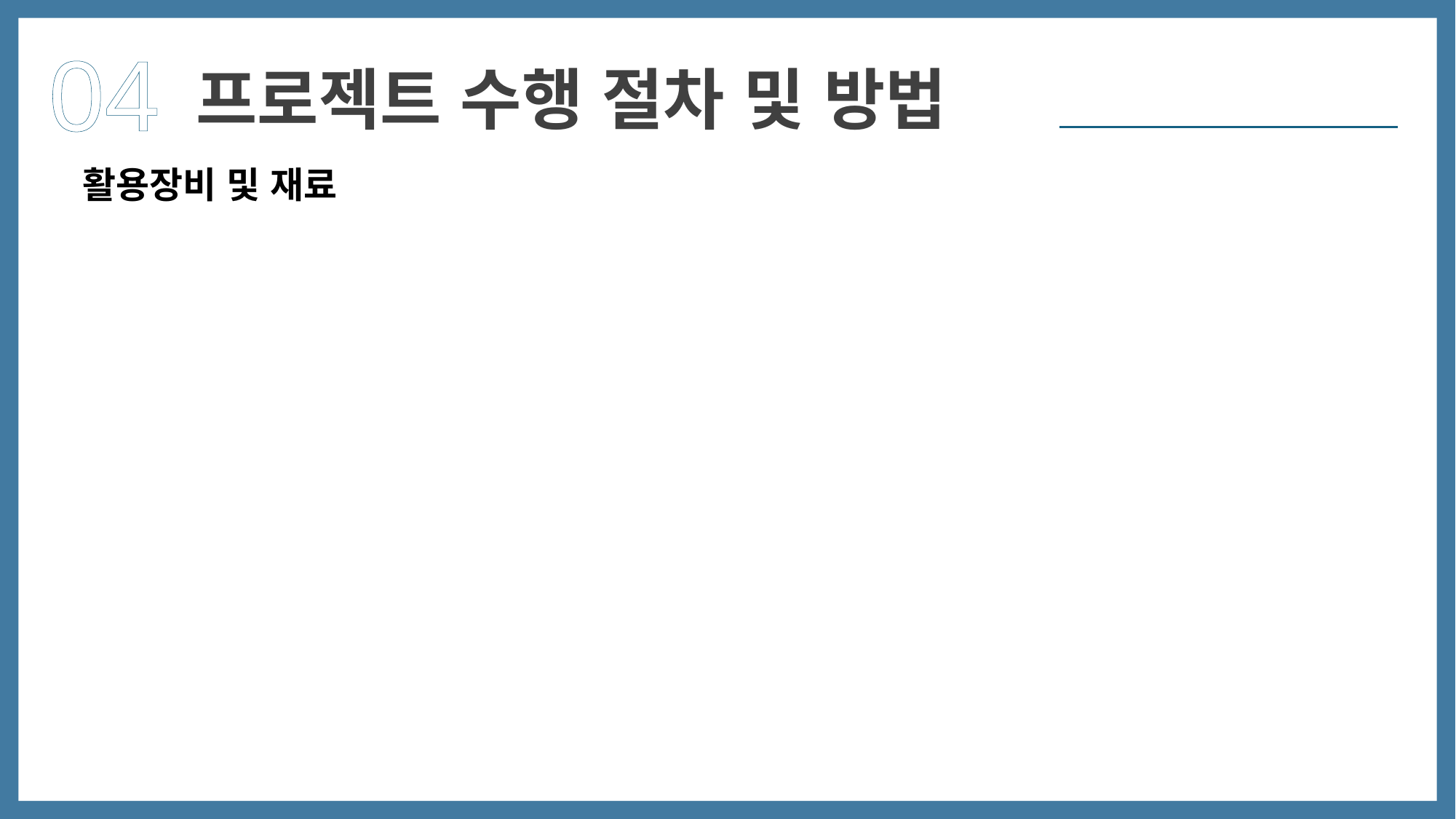

04
프로젝트 수행 절차 및 방법
활용장비 및 재료